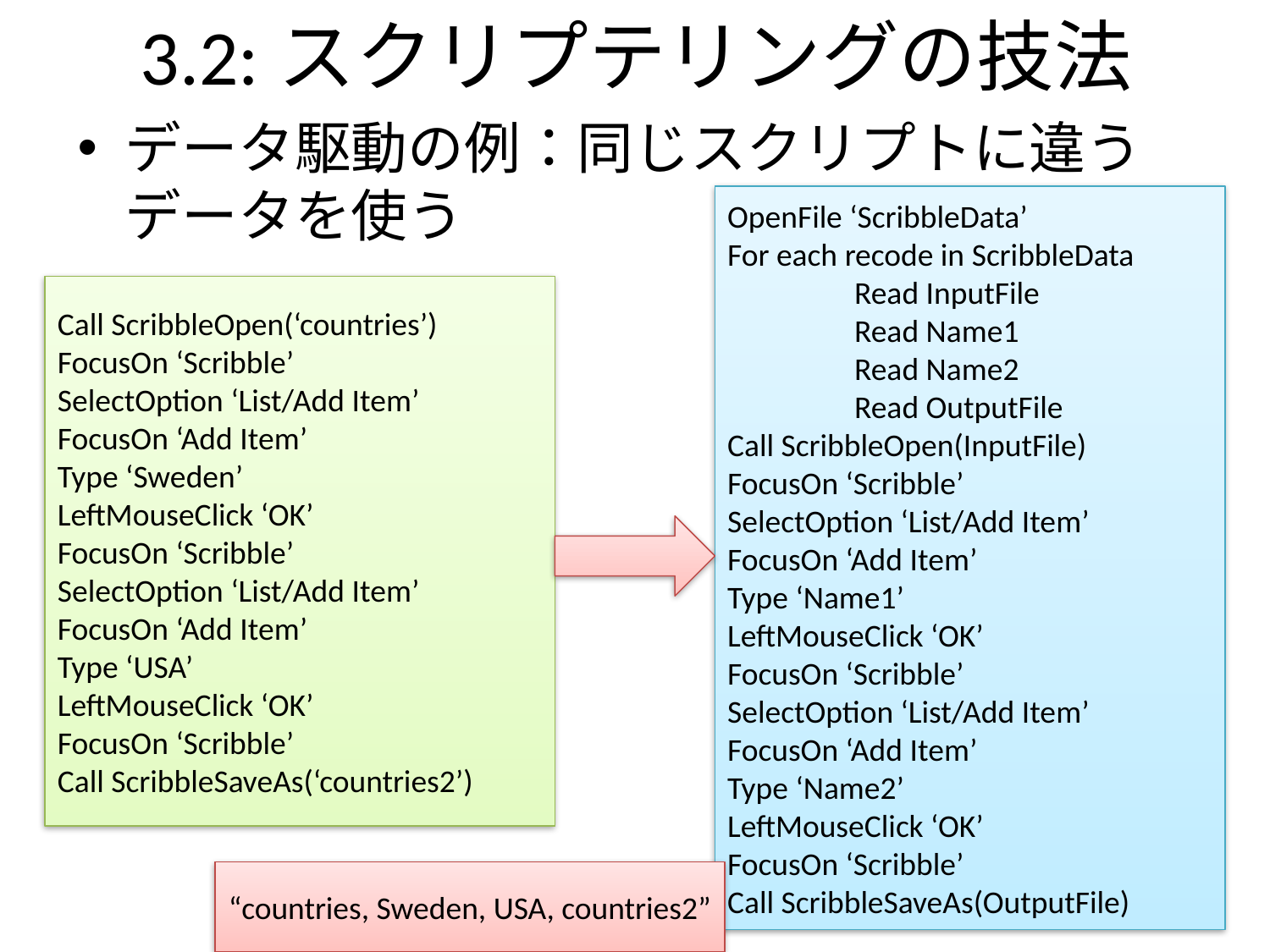

3.2:スクリプテリングの技法
データ駆動の例：同じスクリプトに違うデータを使う

OpenFile ‘ScribbleData’
For each recode in ScribbleData
	Read InputFile
	Read Name1
	Read Name2
	Read OutputFile
Call ScribbleOpen(InputFile)
FocusOn ‘Scribble’
SelectOption ‘List/Add Item’
FocusOn ‘Add Item’
Type ‘Name1’
LeftMouseClick ‘OK’
FocusOn ‘Scribble’
SelectOption ‘List/Add Item’
FocusOn ‘Add Item’
Type ‘Name2’
LeftMouseClick ‘OK’
FocusOn ‘Scribble’
Call ScribbleSaveAs(OutputFile)
Call ScribbleOpen(‘countries’)
FocusOn ‘Scribble’
SelectOption ‘List/Add Item’
FocusOn ‘Add Item’
Type ‘Sweden’
LeftMouseClick ‘OK’
FocusOn ‘Scribble’
SelectOption ‘List/Add Item’
FocusOn ‘Add Item’
Type ‘USA’
LeftMouseClick ‘OK’
FocusOn ‘Scribble’
Call ScribbleSaveAs(‘countries2’)

“countries, Sweden, USA, countries2”